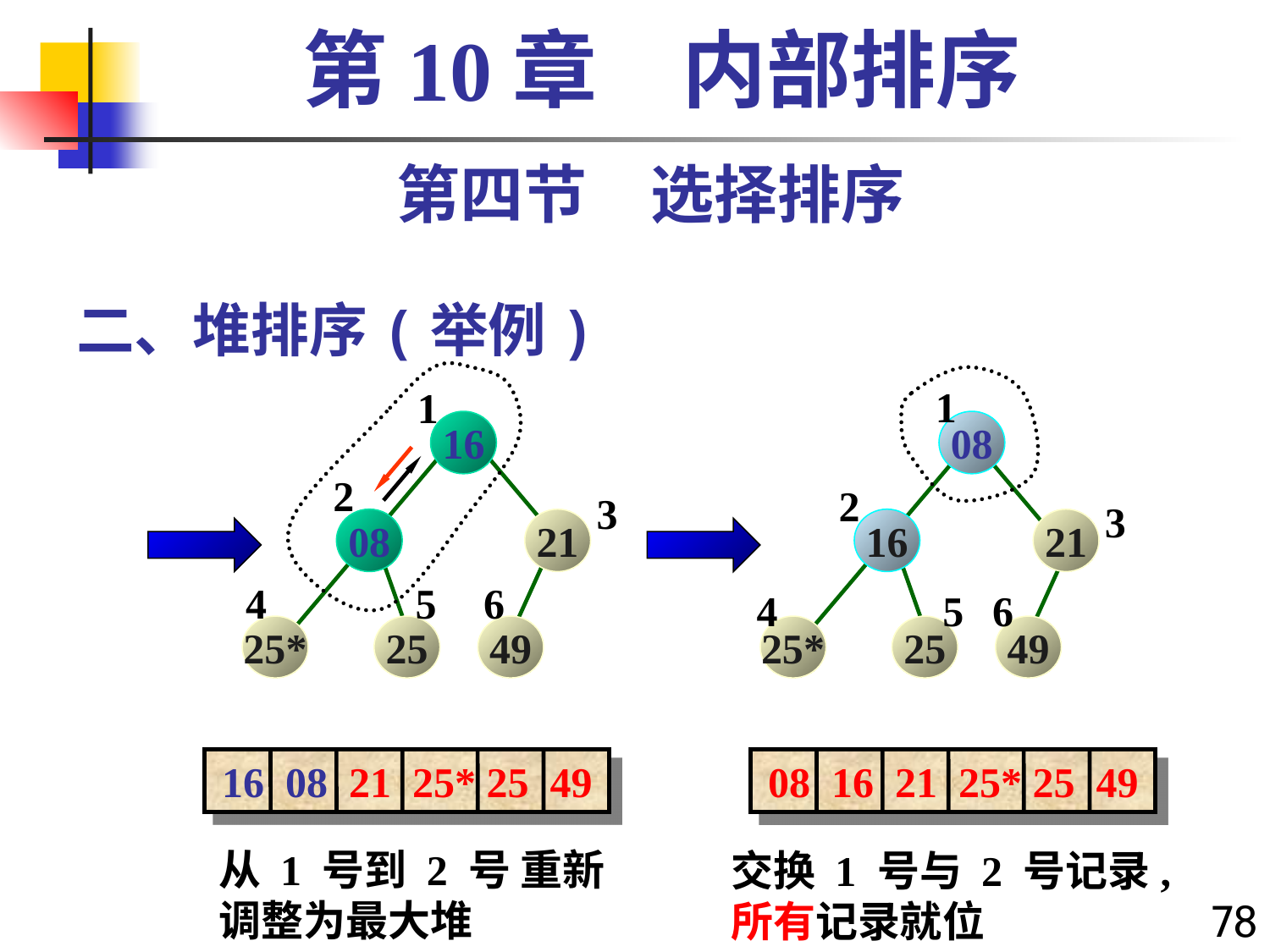

第10章　内部排序
第四节　选择排序
# 二、堆排序(举例)

1
1
16
08

2
2
3
3
08
21
16
21

4
5
6
4
5
6
25*
25
49
25*
25
49
16  08  21  25* 25  49

08  16  21  25* 25  49

从 1 号到 2 号 重新
调整为最大堆
交换 1 号与 2 号记录,
所有记录就位
78